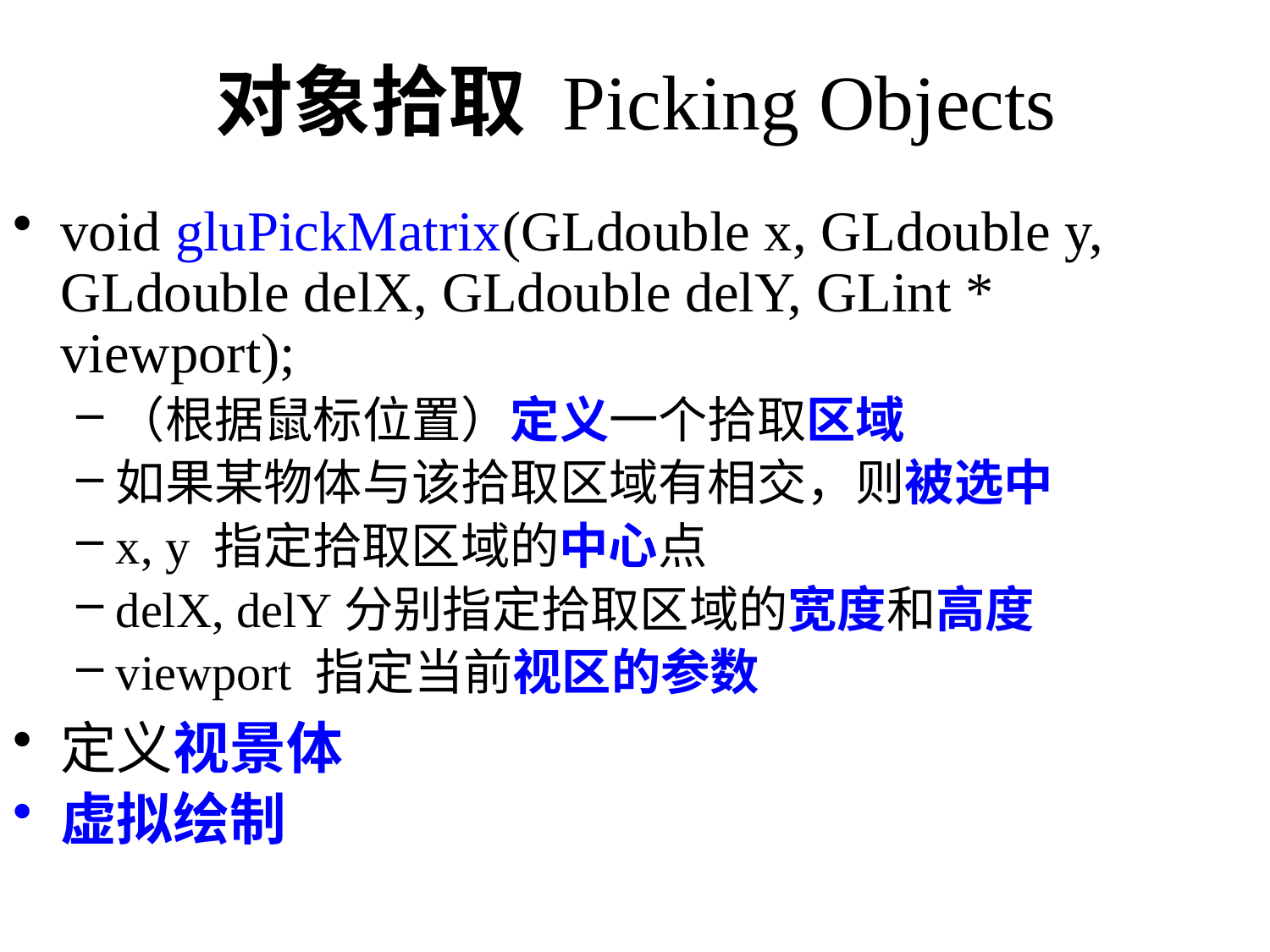

# 对象拾取 Picking Objects
void gluPickMatrix(GLdouble x, GLdouble y, GLdouble delX, GLdouble delY, GLint * viewport);
（根据鼠标位置）定义一个拾取区域
如果某物体与该拾取区域有相交，则被选中
x, y 指定拾取区域的中心点
delX, delY分别指定拾取区域的宽度和高度
viewport 指定当前视区的参数
定义视景体
虚拟绘制